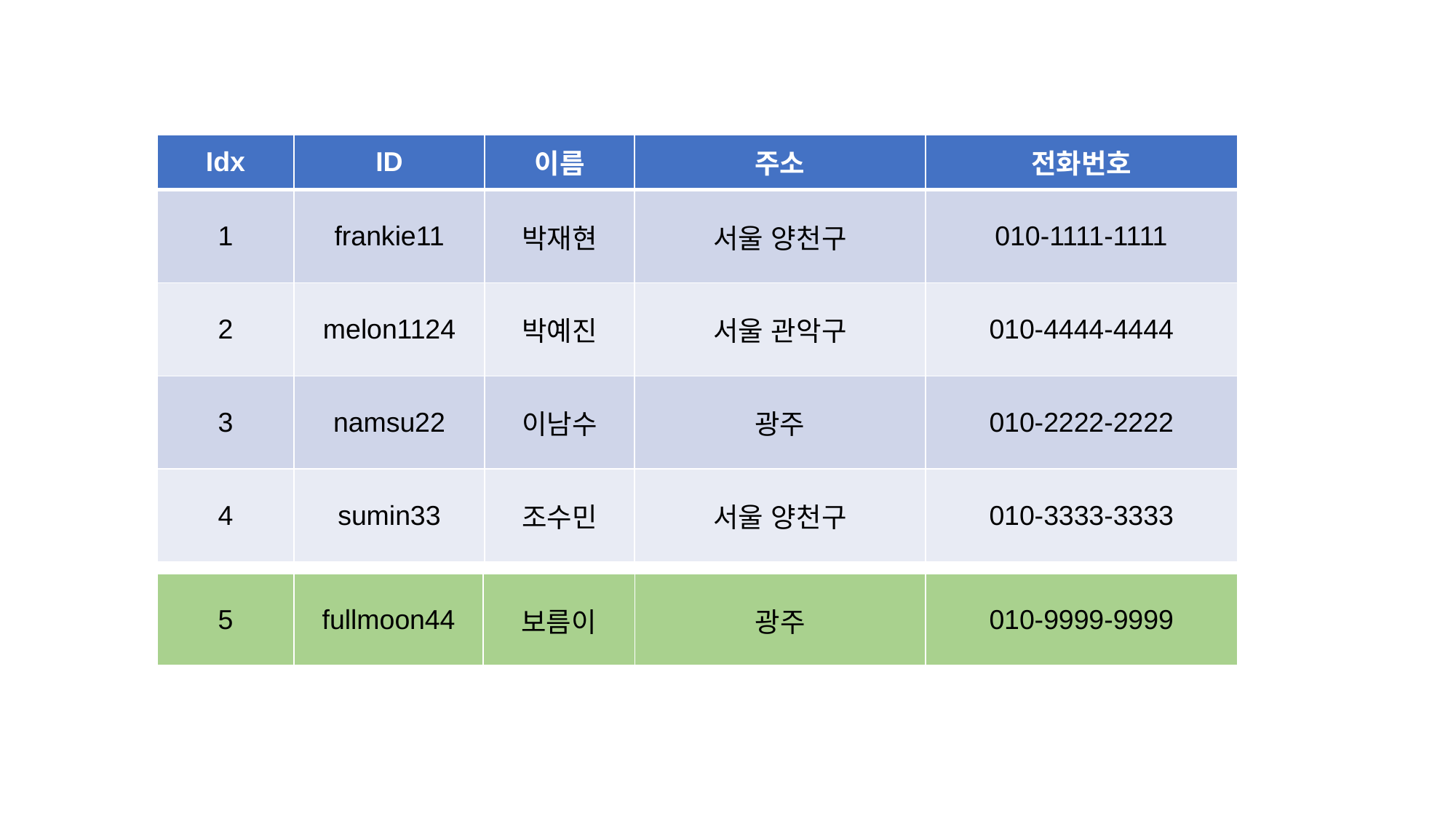

| Idx | ID | 이름 | 주소 | 전화번호 |
| --- | --- | --- | --- | --- |
| 1 | frankie11 | 박재현 | 서울 양천구 | 010-1111-1111 |
| 2 | melon1124 | 박예진 | 서울 관악구 | 010-4444-4444 |
| 3 | namsu22 | 이남수 | 광주 | 010-2222-2222 |
| 4 | sumin33 | 조수민 | 서울 양천구 | 010-3333-3333 |
| 5 | fullmoon44 | 보름이 | 광주 | 010-9999-9999 |
| --- | --- | --- | --- | --- |